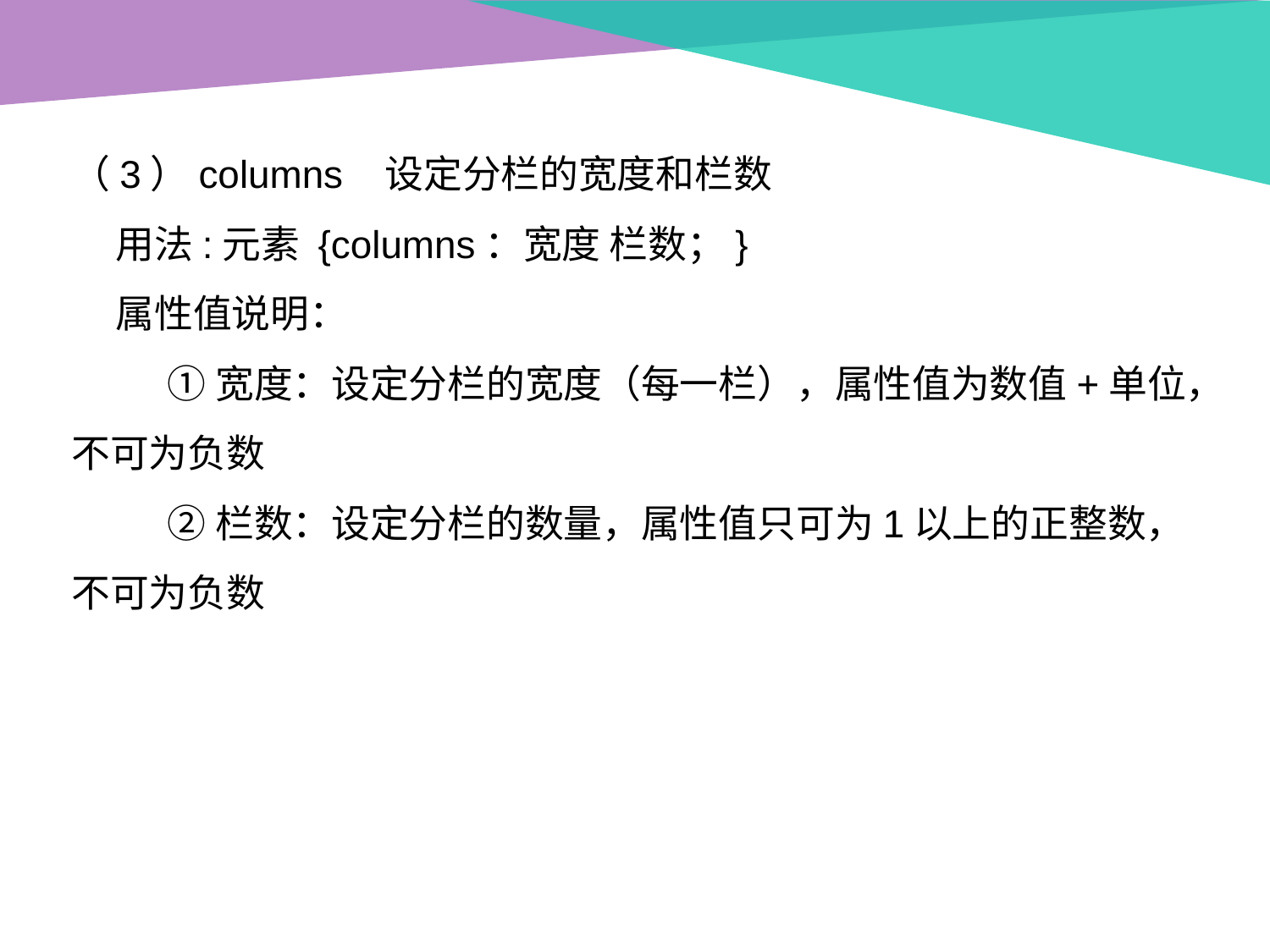

（3）columns   设定分栏的宽度和栏数
    用法:元素 {columns：宽度 栏数；}
    属性值说明：
           ①宽度：设定分栏的宽度（每一栏），属性值为数值+单位，不可为负数
           ②栏数：设定分栏的数量，属性值只可为1以上的正整数，不可为负数